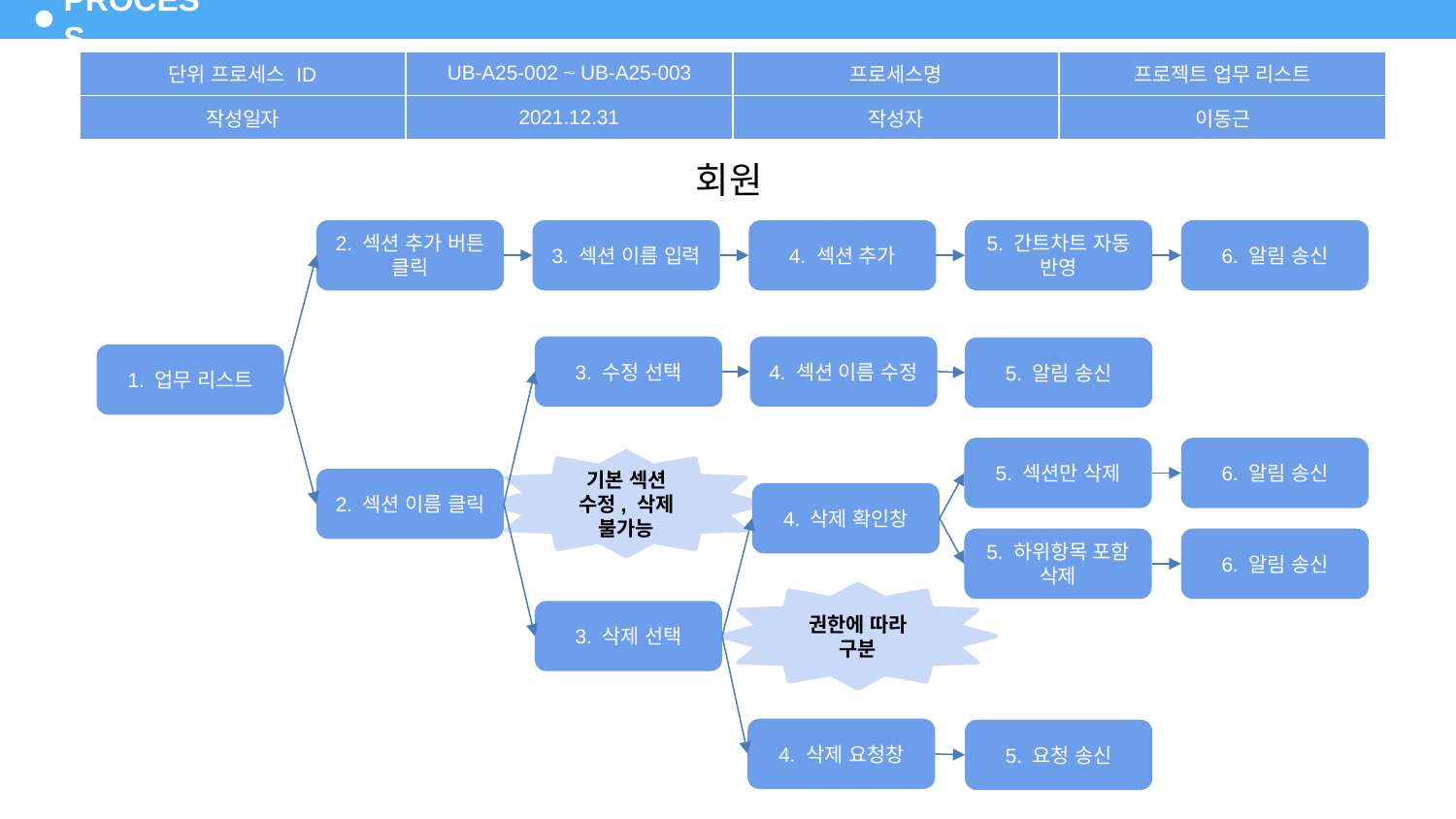

# PROCESS
| 단위 프로세스 ID | UB-A25-002 ~ UB-A25-003 | 프로세스명 | 프로젝트 업무 리스트 |
| --- | --- | --- | --- |
| 작성일자 | 2021.12.31 | 작성자 | 이동근 |
회원
2. 섹션 추가 버튼 클릭
3. 섹션 이름 입력
4. 섹션 추가
5. 간트차트 자동 반영
6. 알림 송신
3. 수정 선택
4. 섹션 이름 수정
5. 알림 송신
1. 업무 리스트
5. 섹션만 삭제
6. 알림 송신
기본 섹션 수정, 삭제 불가능
2. 섹션 이름 클릭
4. 삭제 확인창
5. 하위항목 포함 삭제
6. 알림 송신
권한에 따라 구분
3. 삭제 선택
4. 삭제 요청창
5. 요청 송신